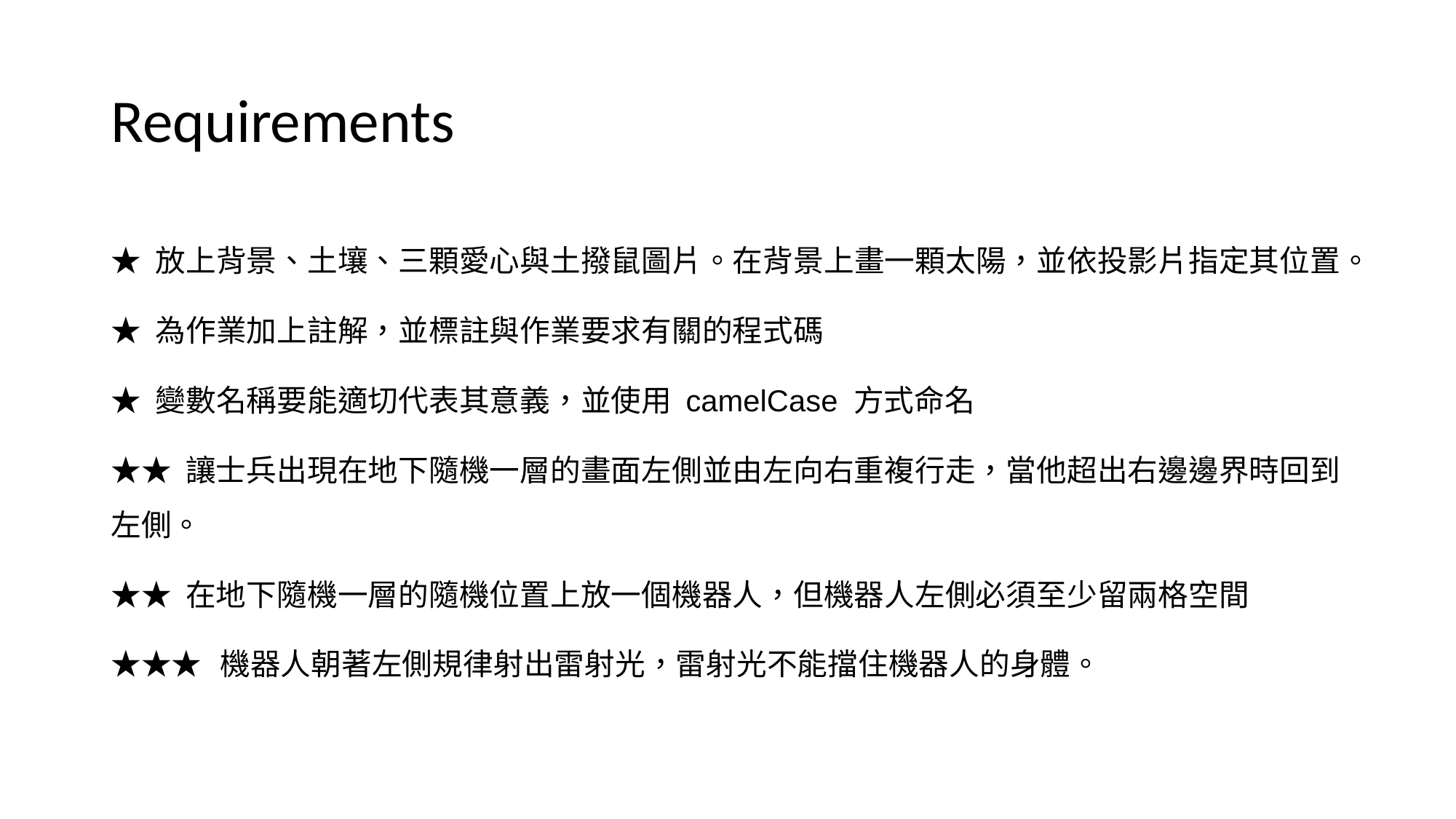

# Requirements
★ 放上背景、土壤、三顆愛心與土撥鼠圖片。在背景上畫一顆太陽，並依投影片指定其位置。
★ 為作業加上註解，並標註與作業要求有關的程式碼
★ 變數名稱要能適切代表其意義，並使用 camelCase 方式命名
★★ 讓士兵出現在地下隨機一層的畫面左側並由左向右重複行走，當他超出右邊邊界時回到左側。
★★ 在地下隨機一層的隨機位置上放一個機器人，但機器人左側必須至少留兩格空間
★★★	機器人朝著左側規律射出雷射光，雷射光不能擋住機器人的身體。